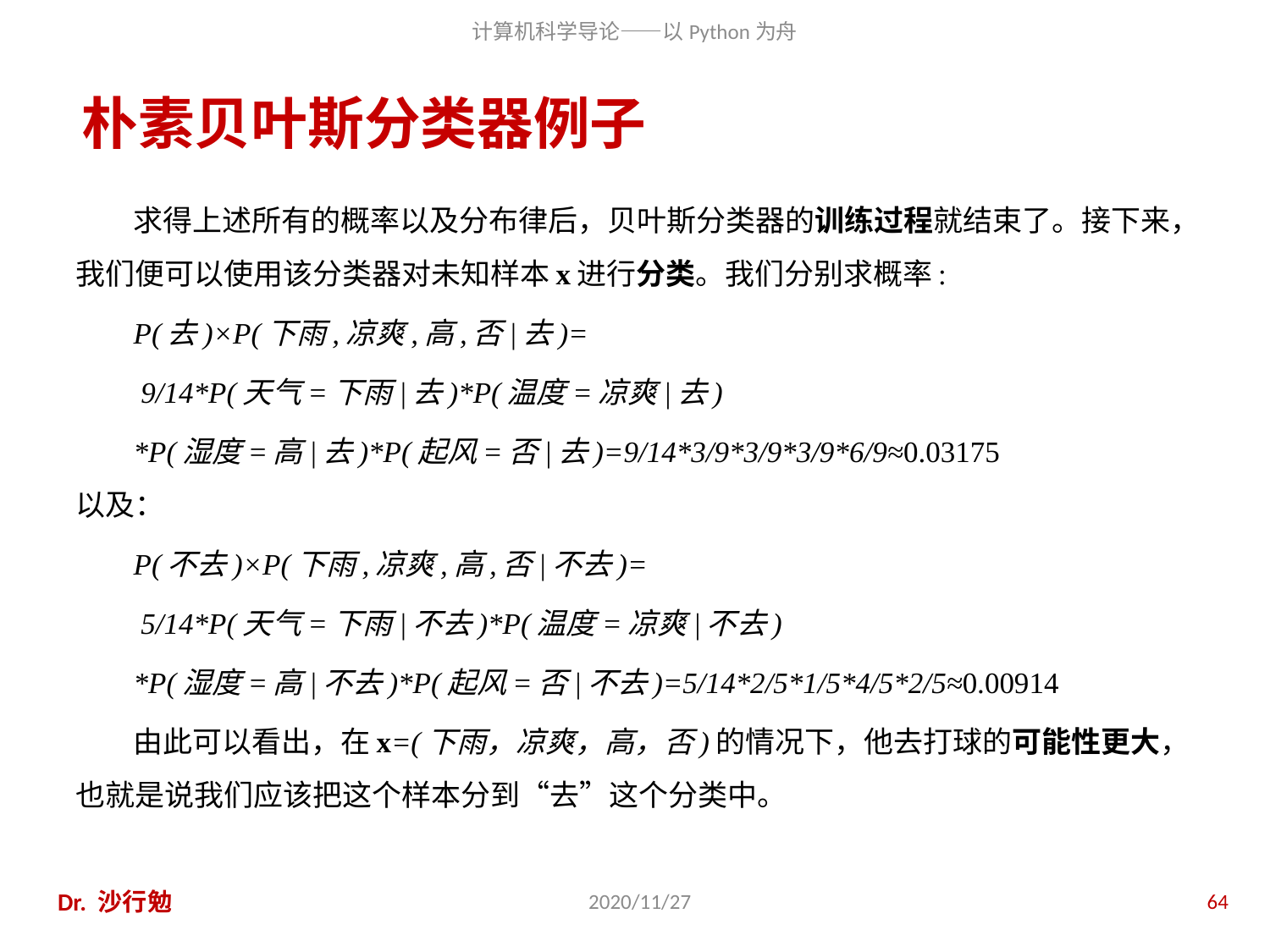

# 朴素贝叶斯分类器例子
求得上述所有的概率以及分布律后，贝叶斯分类器的训练过程就结束了。接下来，我们便可以使用该分类器对未知样本x进行分类。我们分别求概率:
P(去)×P(下雨,凉爽,高,否|去)=
 9/14*P(天气=下雨|去)*P(温度=凉爽|去)
*P(湿度=高|去)*P(起风=否|去)=9/14*3/9*3/9*3/9*6/9≈0.03175
以及：
P(不去)×P(下雨,凉爽,高,否|不去)=
 5/14*P(天气=下雨|不去)*P(温度=凉爽|不去)
*P(湿度=高|不去)*P(起风=否|不去)=5/14*2/5*1/5*4/5*2/5≈0.00914
由此可以看出，在x=(下雨，凉爽，高，否)的情况下，他去打球的可能性更大，也就是说我们应该把这个样本分到“去”这个分类中。

Dr. 沙行勉
2020/11/27
64